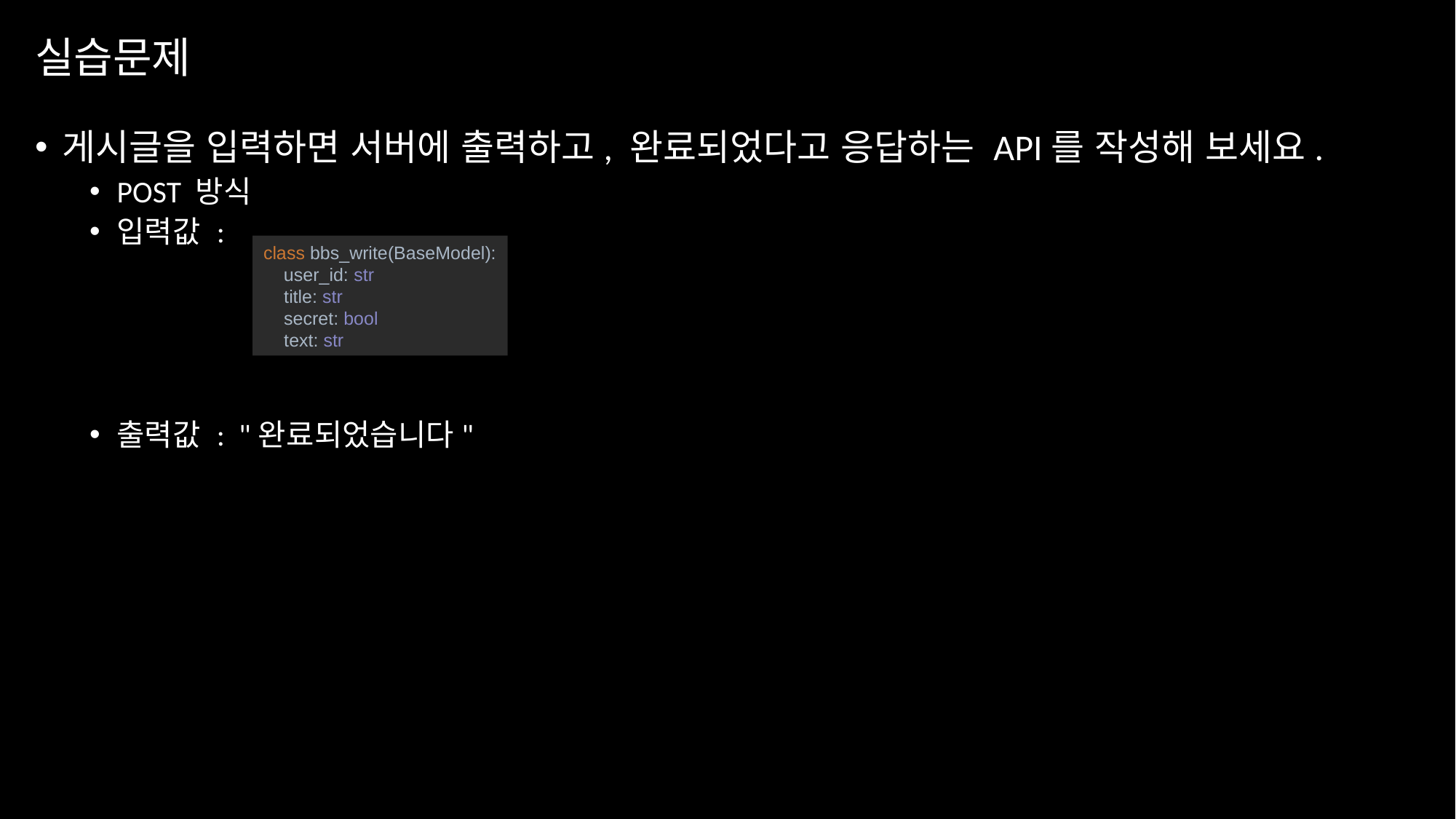

# 실습문제
게시글을 입력하면 서버에 출력하고, 완료되었다고 응답하는 API를 작성해 보세요.
POST 방식
입력값 :

출력값 :  "완료되었습니다"
class bbs_write(BaseModel):
    user_id: str
    title: str
    secret: bool
    text: str